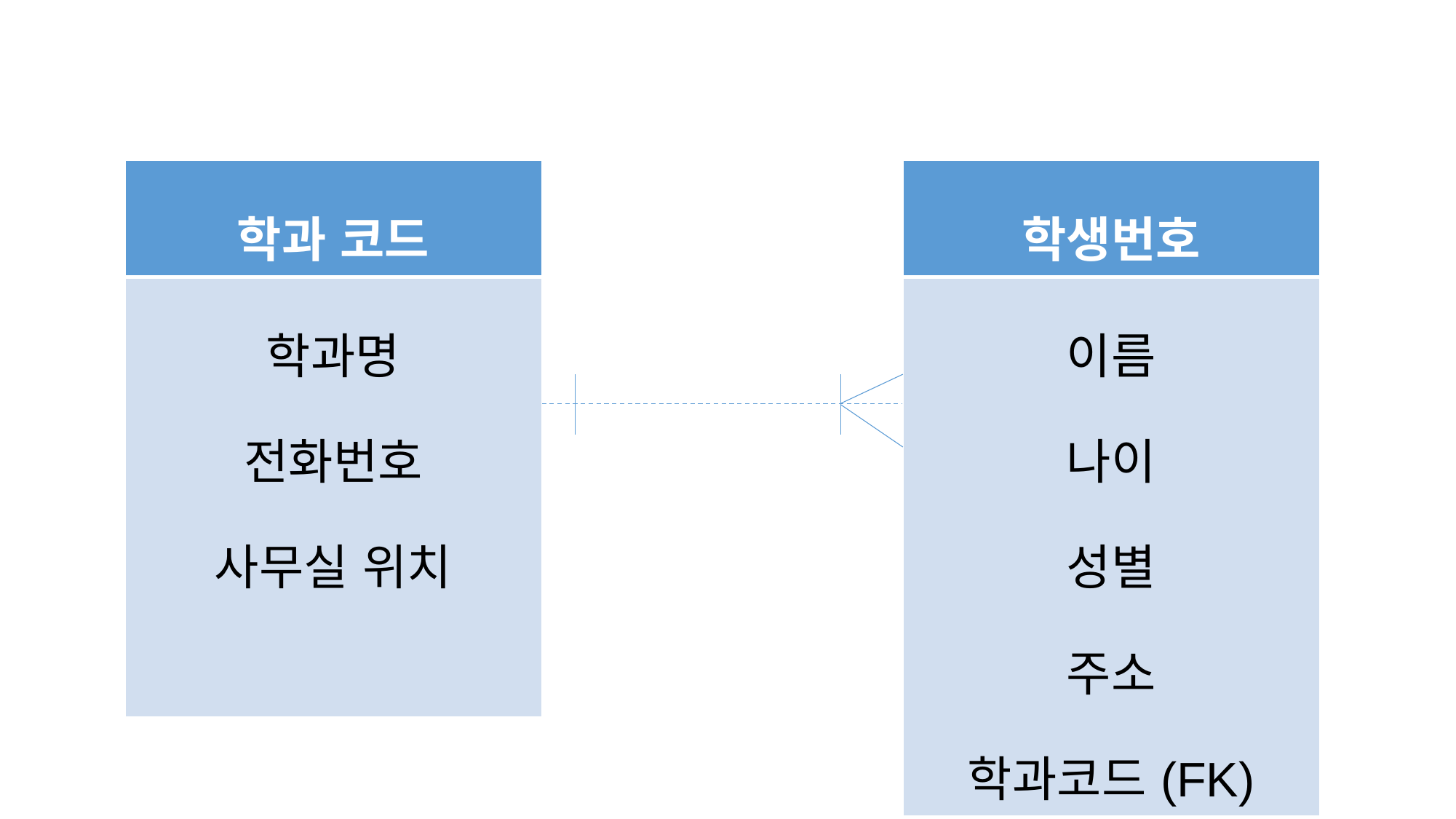

| 학과 코드 |
| --- |
| 학과명 전화번호 사무실 위치 |
| 학생번호 |
| --- |
| 이름 나이 성별 주소 학과코드(FK) |